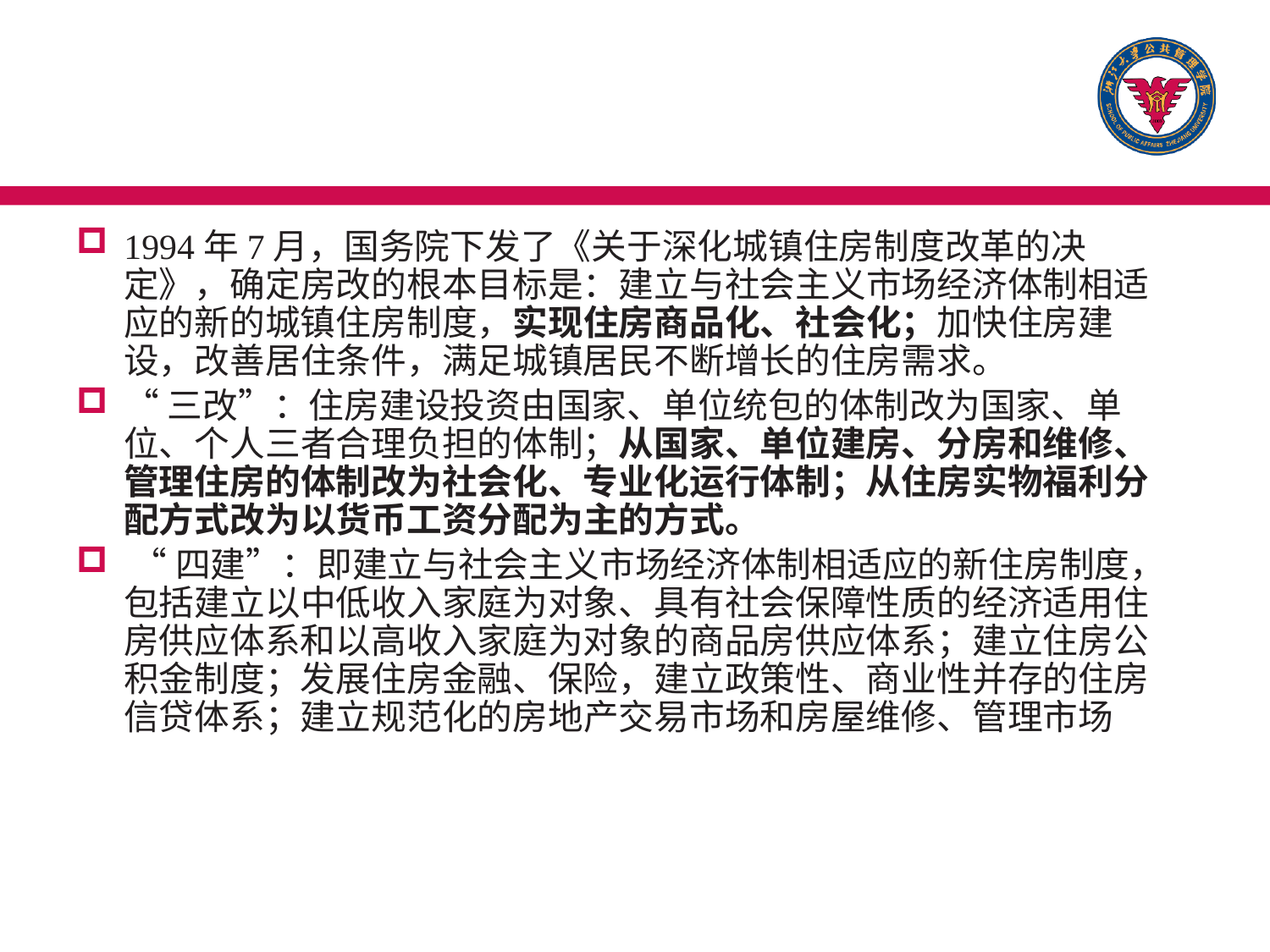

#
1994年7月，国务院下发了《关于深化城镇住房制度改革的决定》，确定房改的根本目标是：建立与社会主义市场经济体制相适应的新的城镇住房制度，实现住房商品化、社会化；加快住房建设，改善居住条件，满足城镇居民不断增长的住房需求。
“三改”：住房建设投资由国家、单位统包的体制改为国家、单位、个人三者合理负担的体制；从国家、单位建房、分房和维修、管理住房的体制改为社会化、专业化运行体制；从住房实物福利分配方式改为以货币工资分配为主的方式。
 “四建”：即建立与社会主义市场经济体制相适应的新住房制度，包括建立以中低收入家庭为对象、具有社会保障性质的经济适用住房供应体系和以高收入家庭为对象的商品房供应体系；建立住房公积金制度；发展住房金融、保险，建立政策性、商业性并存的住房信贷体系；建立规范化的房地产交易市场和房屋维修、管理市场